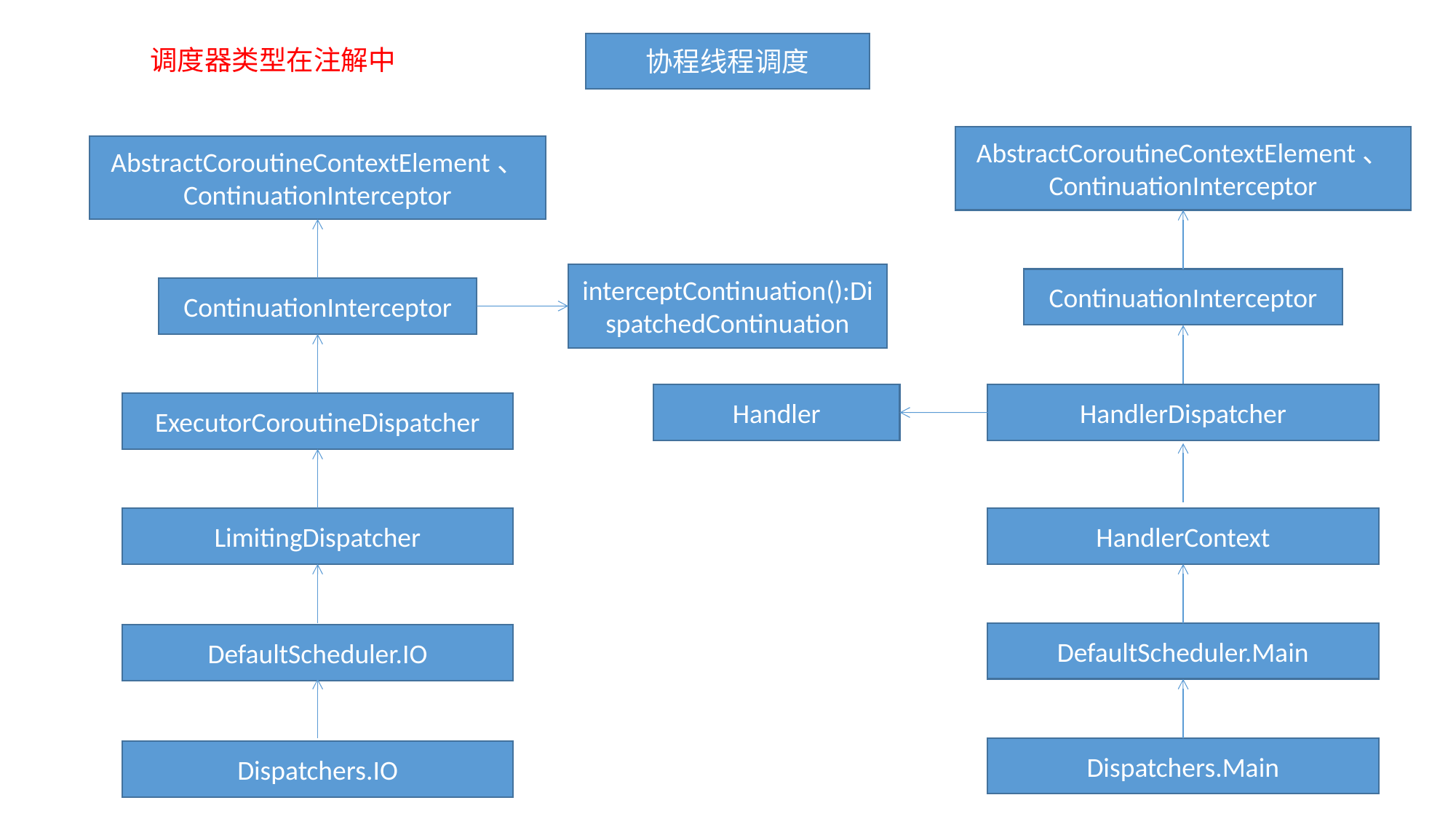

协程线程调度
调度器类型在注解中
AbstractCoroutineContextElement、
ContinuationInterceptor
AbstractCoroutineContextElement、
ContinuationInterceptor
interceptContinuation():DispatchedContinuation
ContinuationInterceptor
ContinuationInterceptor
Handler
HandlerDispatcher
ExecutorCoroutineDispatcher
LimitingDispatcher
HandlerContext
DefaultScheduler.Main
DefaultScheduler.IO
Dispatchers.Main
Dispatchers.IO